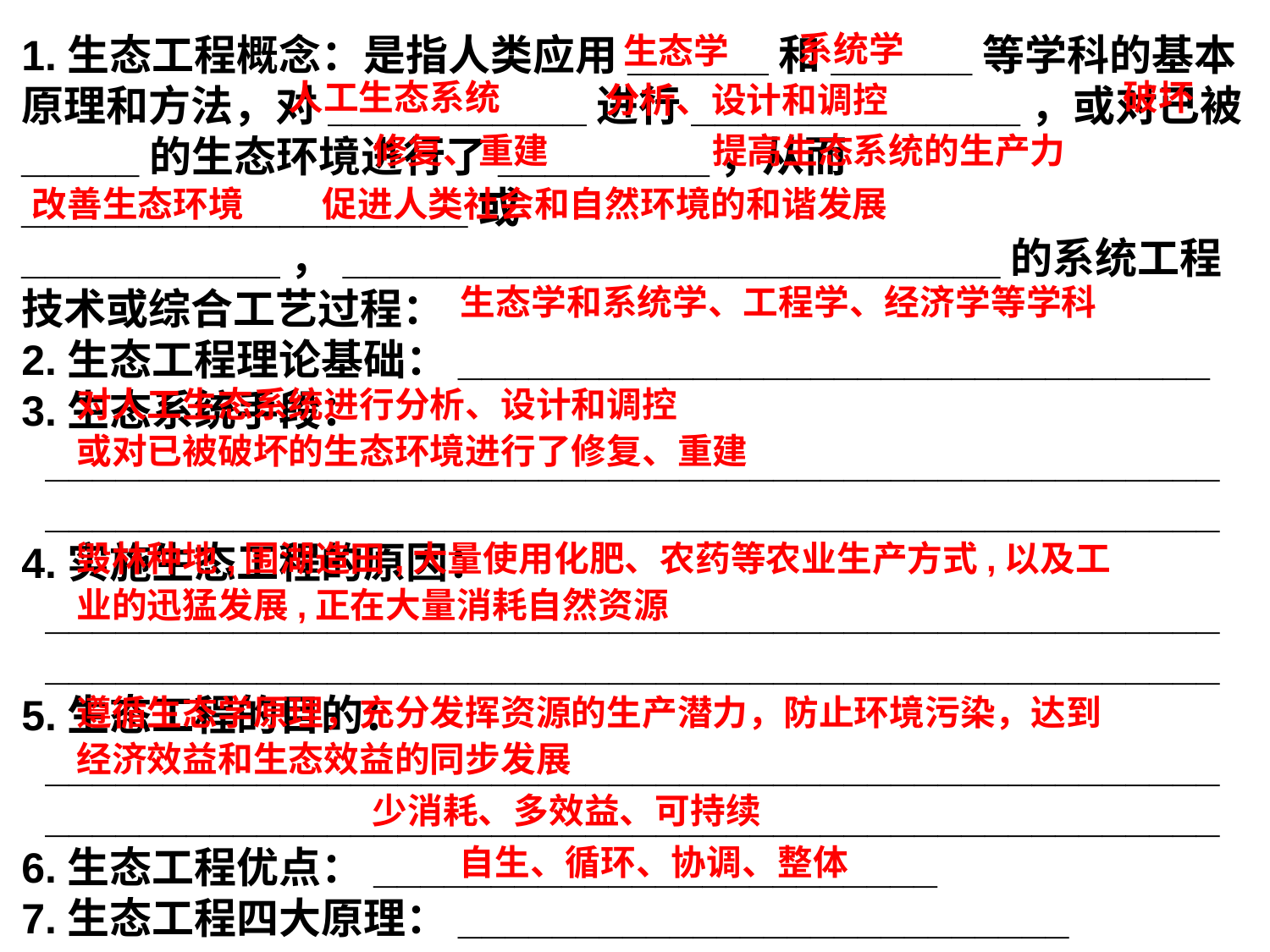

系统学
生态学
1.生态工程概念：是指人类应用______和______等学科的基本原理和方法，对___________进行______________，或对已被_____的生态环境进行了_________，从而___________________或___________，____________________________的系统工程技术或综合工艺过程：
2.生态工程理论基础：________________________________
3.生态系统手段：
  __________________________________________________
  __________________________________________________
4.实施生态工程的原因：
  __________________________________________________
  __________________________________________________
5.生态工程的目的：
  __________________________________________________
  __________________________________________________
6.生态工程优点：________________________
7.生态工程四大原理：__________________________
人工生态系统
破坏
分析、设计和调控
修复、重建
提高生态系统的生产力
改善生态环境
促进人类社会和自然环境的和谐发展
生态学和系统学、工程学、经济学等学科
对人工生态系统进行分析、设计和调控
或对已被破坏的生态环境进行了修复、重建
毁林种地,围湖造田,大量使用化肥、农药等农业生产方式,以及工业的迅猛发展,正在大量消耗自然资源
遵循生态学原理，充分发挥资源的生产潜力，防止环境污染，达到经济效益和生态效益的同步发展
少消耗、多效益、可持续
自生、循环、协调、整体